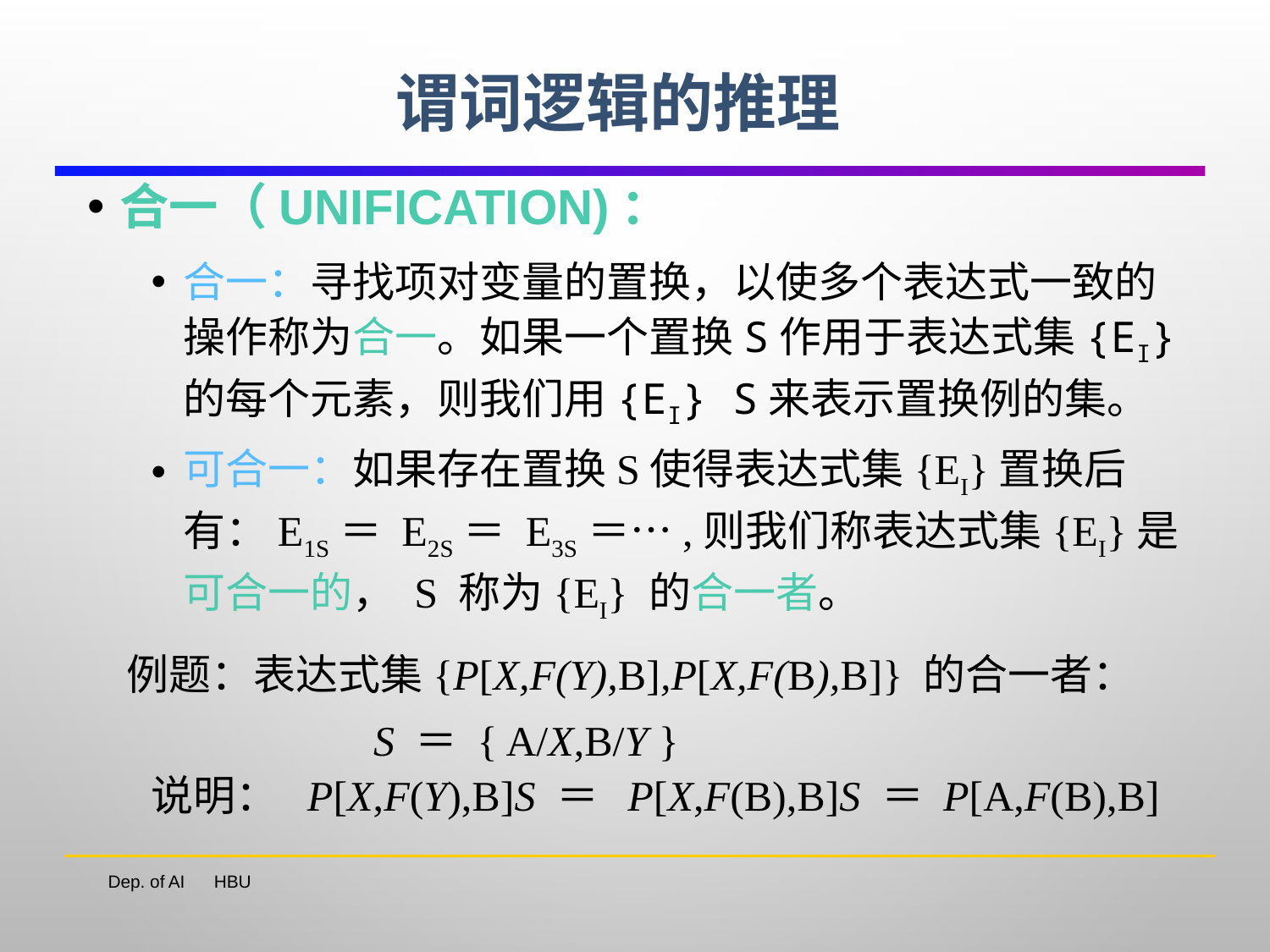

# 谓词逻辑的推理
合一（Unification)：
合一：寻找项对变量的置换，以使多个表达式一致的操作称为合一。如果一个置换s作用于表达式集{Ei}的每个元素，则我们用{Ei} s来表示置换例的集。
可合一：如果存在置换s使得表达式集{Ei}置换后有：E1S＝ E2S＝ E3S＝…,则我们称表达式集{Ei}是可合一的， s 称为{Ei} 的合一者。
  例题：表达式集{P[x,f(y),B],P[x,f(B),B]} 的合一者：
			s ＝ { A/x,B/y }
说明：  P[x,f(y),B]s ＝  P[x,f(B),B]s ＝ P[A,f(B),B]
23
Dep. of AI      HBU